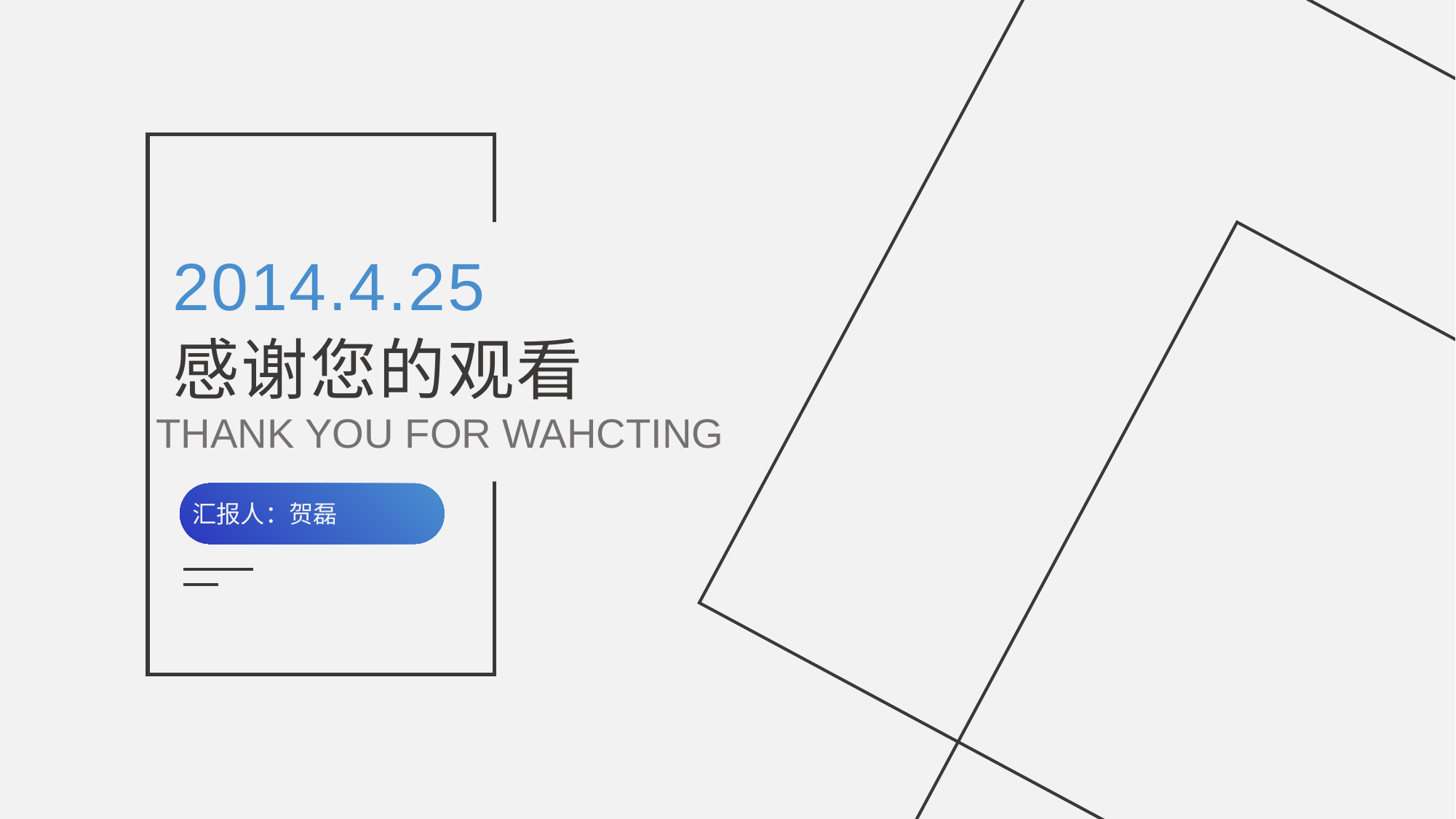

2014.4.25
感谢您的观看

THANK YOU FOR WAHCTING

汇报人：贺磊